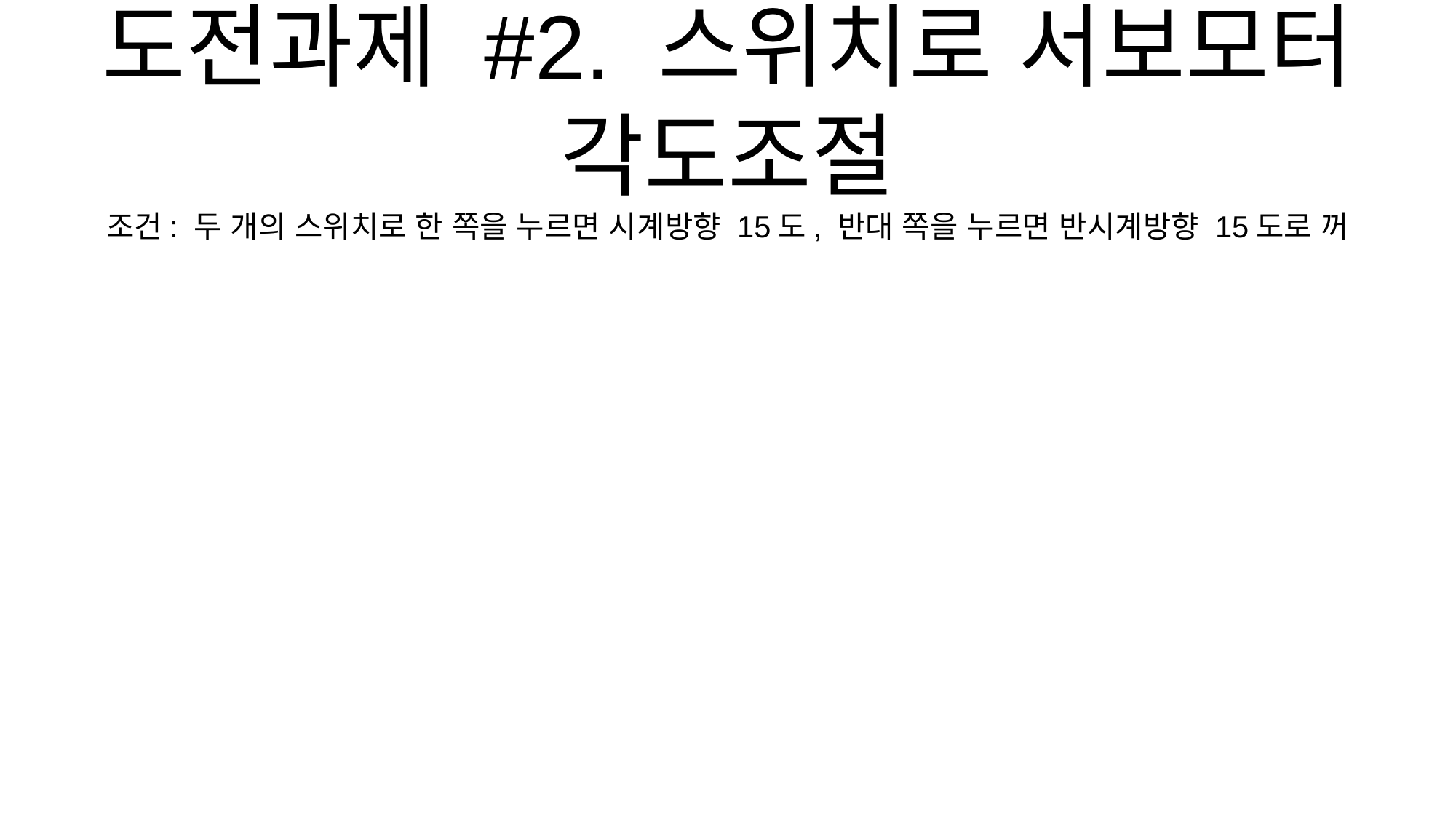

도전과제 #2. 스위치로 서보모터 각도조절
조건: 두 개의 스위치로 한 쪽을 누르면 시계방향 15도, 반대 쪽을 누르면 반시계방향 15도로 꺼